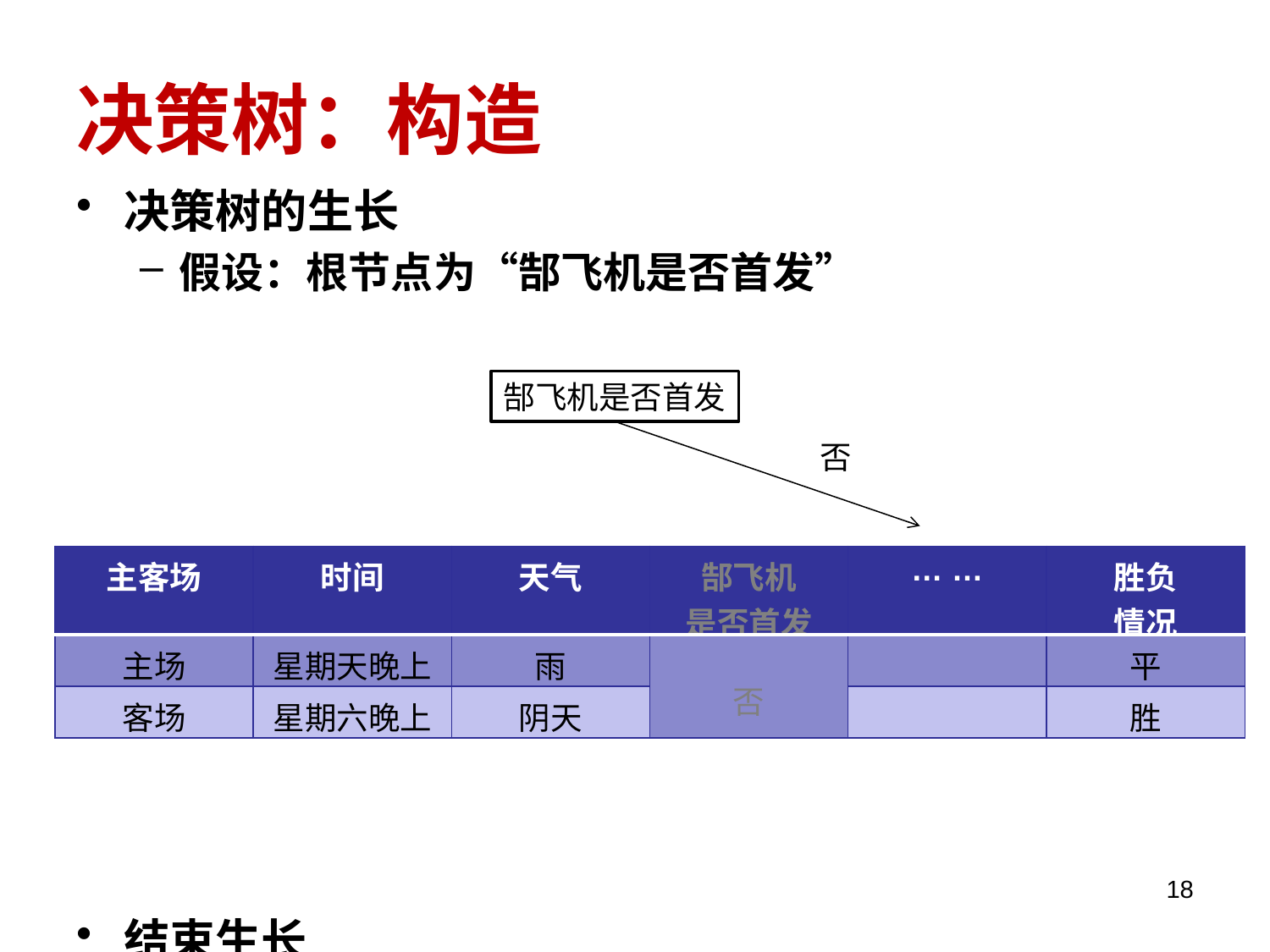

# 决策树：构造
决策树的生长
假设：根节点为“郜飞机是否首发”

结束生长
当所对应的数据的熵足够的小
郜飞机是否首发
否
| 主客场 | 时间 | 天气 | 郜飞机 是否首发 | … … | 胜负 情况 |
| --- | --- | --- | --- | --- | --- |
| 主场 | 星期天晚上 | 雨 | 否 |  | 平 |
| 客场 | 星期六晚上 | 阴天 |  |  | 胜 |
18